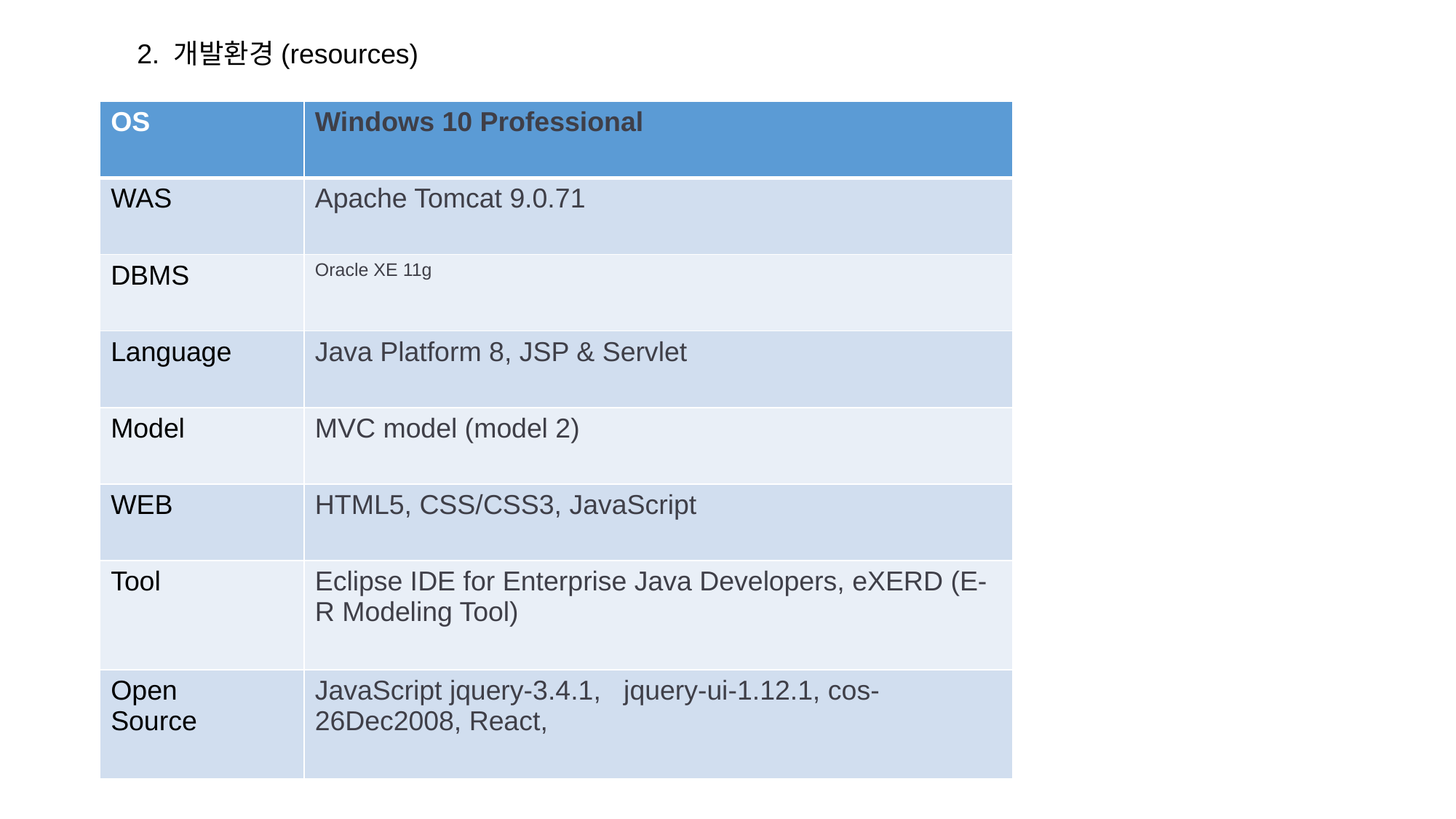

2. 개발환경(resources)
| OS | Windows 10 Professional |
| --- | --- |
| WAS | Apache Tomcat 9.0.71 |
| DBMS | Oracle XE 11g |
| Language | Java Platform 8, JSP & Servlet |
| Model | MVC model (model 2) |
| WEB | HTML5, CSS/CSS3, JavaScript |
| Tool | Eclipse IDE for Enterprise Java Developers, eXERD (E-R Modeling Tool) |
| Open Source | JavaScript jquery-3.4.1, jquery-ui-1.12.1, cos-26Dec2008, React, |